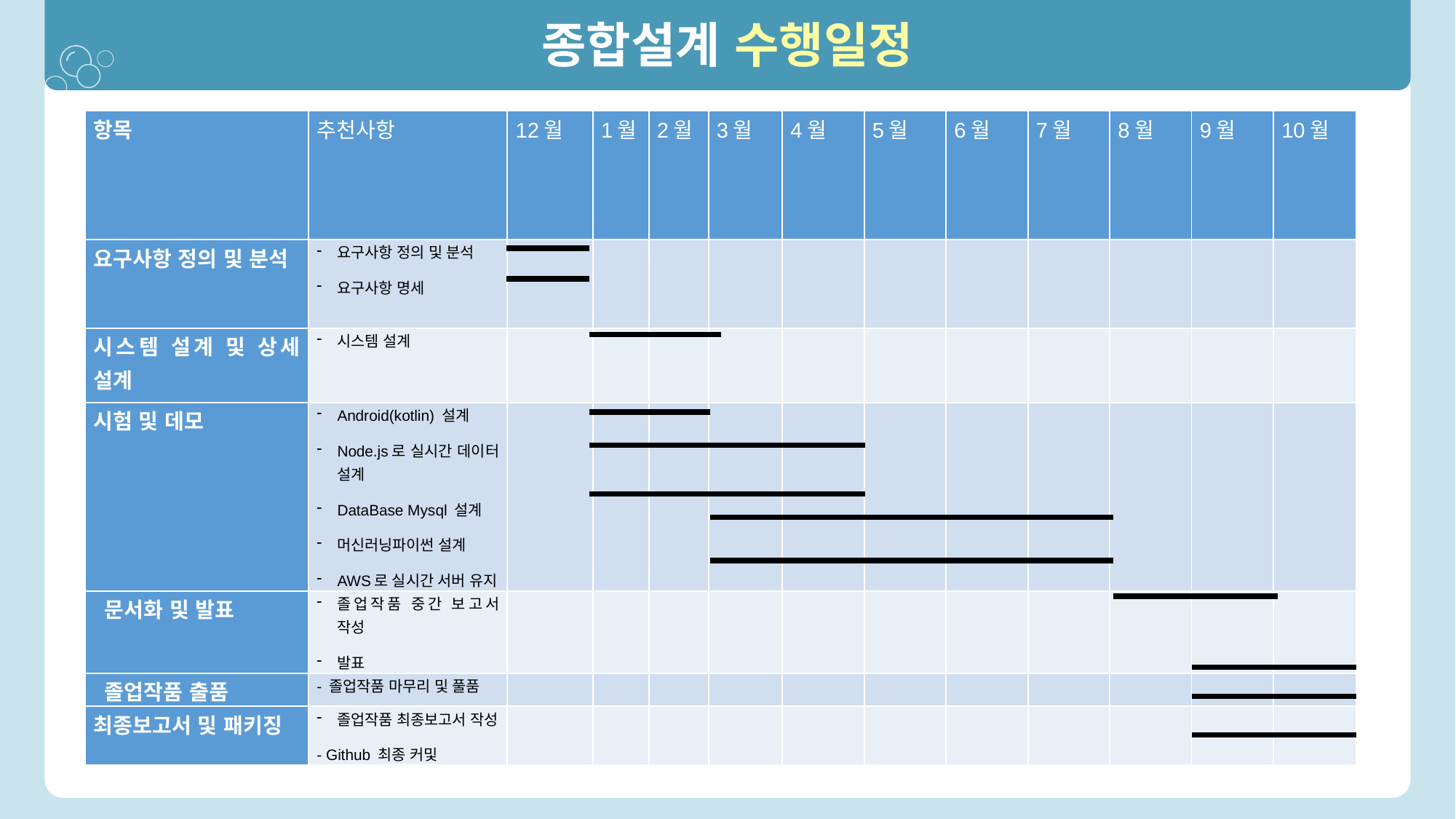

종합설계 수행일정

목표 시스템 개발을 위한 구체적 개발 방법 및 전략을 기술
Application
  Android Studio를 이용한 Android app rngus
  Android 운영체제 기반의 어플을 구현을 위한 Kotlin 언어

Server 및 DB
    Node.js와 AWS를 이용하여 서버 구축
    MySQL을 이용하여 Data Base 구축

머신러닝
머신러닝을 위해 python을 활용한 tensorflow 사용

| 항목 | 추천사항 | 12월 | 1월 | 2월 | 3월 | 4월 | 5월 | 6월 | 7월 | 8월 | 9월 | 10월 |
| --- | --- | --- | --- | --- | --- | --- | --- | --- | --- | --- | --- | --- |
| 요구사항 정의 및 분석 | 요구사항 정의 및 분석 요구사항 명세 |  |  |  |  |  |  |  |  |  |  |  |
| 시스템 설계 및 상세 설계 | 시스템 설계 |  |  |  |  |  |  |  |  |  |  |  |
| 시험 및 데모 | Android(kotlin) 설계 Node.js로 실시간 데이터 설계 DataBase Mysql 설계 머신러닝파이썬 설계 AWS로 실시간 서버 유지 |  |  |  |  |  |  |  |  |  |  |  |
| 문서화 및 발표 | 졸업작품 중간 보고서 작성 발표 |  |  |  |  |  |  |  |  |  |  |  |
| 졸업작품 출품 | - 졸업작품 마무리 및 풀품 |  |  |  |  |  |  |  |  |  |  |  |
| 최종보고서 및 패키징 | 졸업작품 최종보고서 작성 - Github 최종 커및 |  |  |  |  |  |  |  |  |  |  |  |